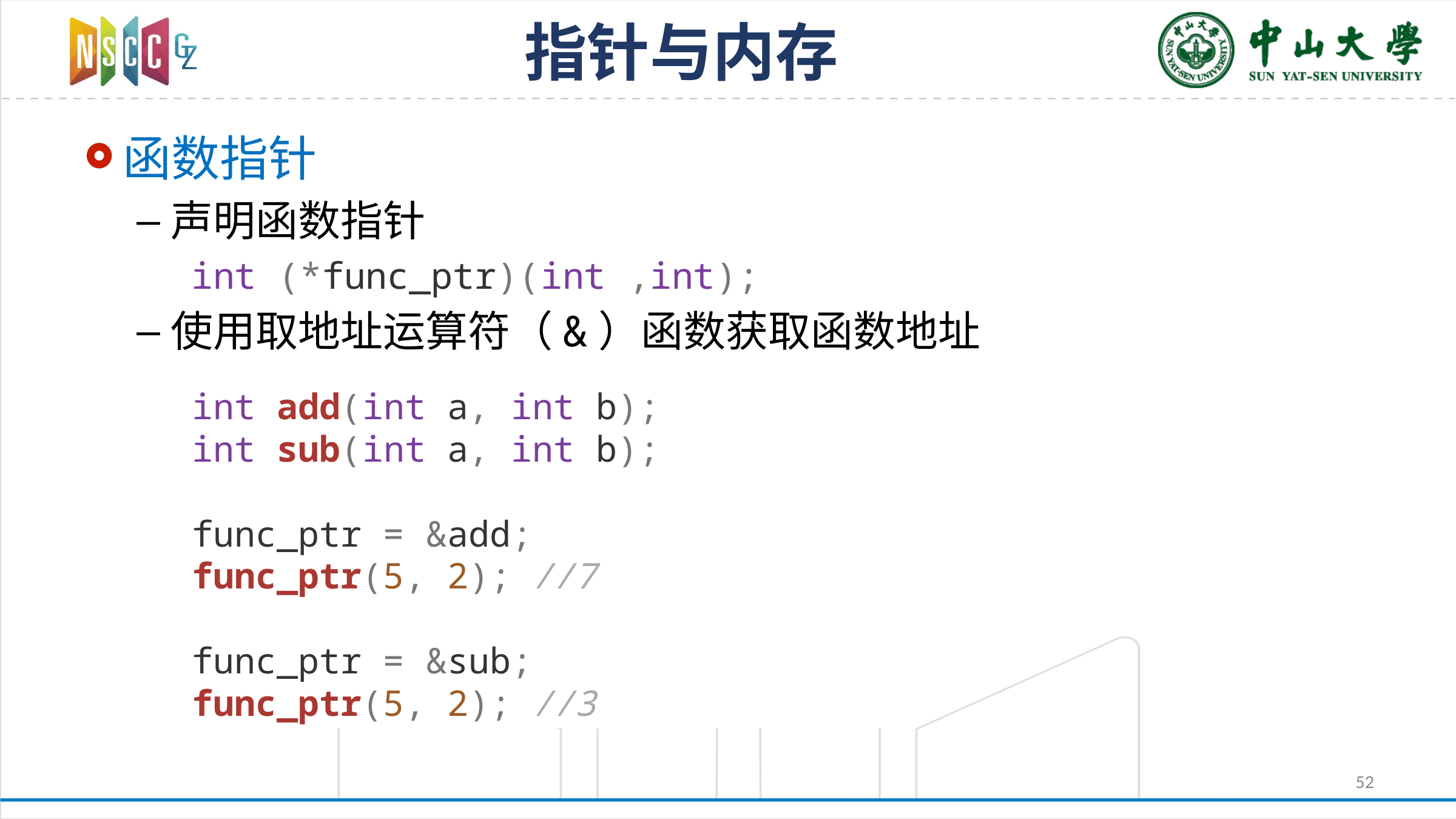

# 指针与内存
函数指针
声明函数指针
int (*func_ptr)(int ,int);
使用取地址运算符（&）函数获取函数地址

int add(int a, int b);
int sub(int a, int b);
func_ptr = &add;
func_ptr(5, 2); //7
func_ptr = &sub;
func_ptr(5, 2); //3
52